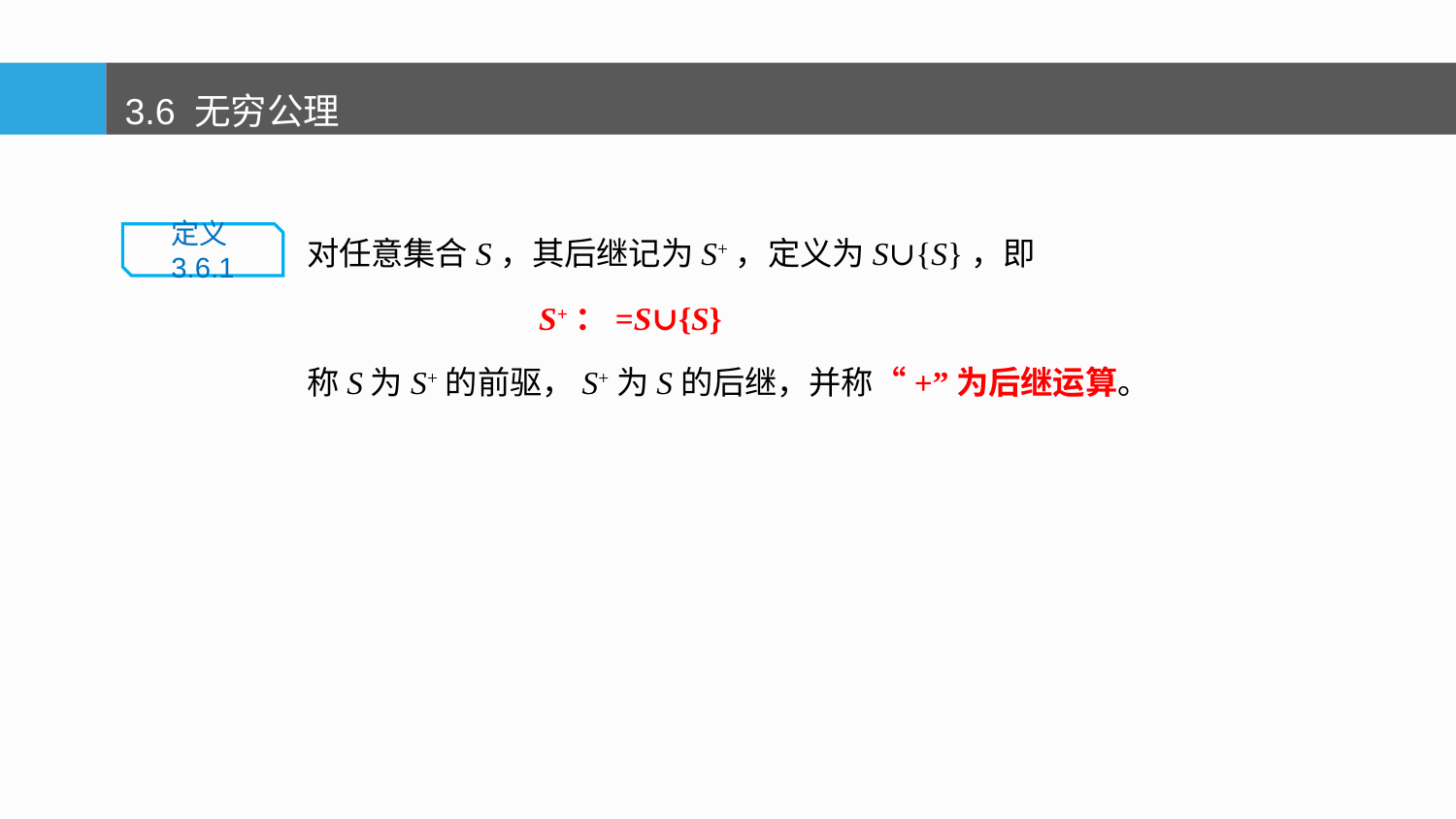

3.6 无穷公理

对任意集合S，其后继记为S+，定义为S∪{S}，即
                             S+：=S∪{S}
称S为S+的前驱，S+为S的后继，并称“+”为后继运算。
定义3.6.1